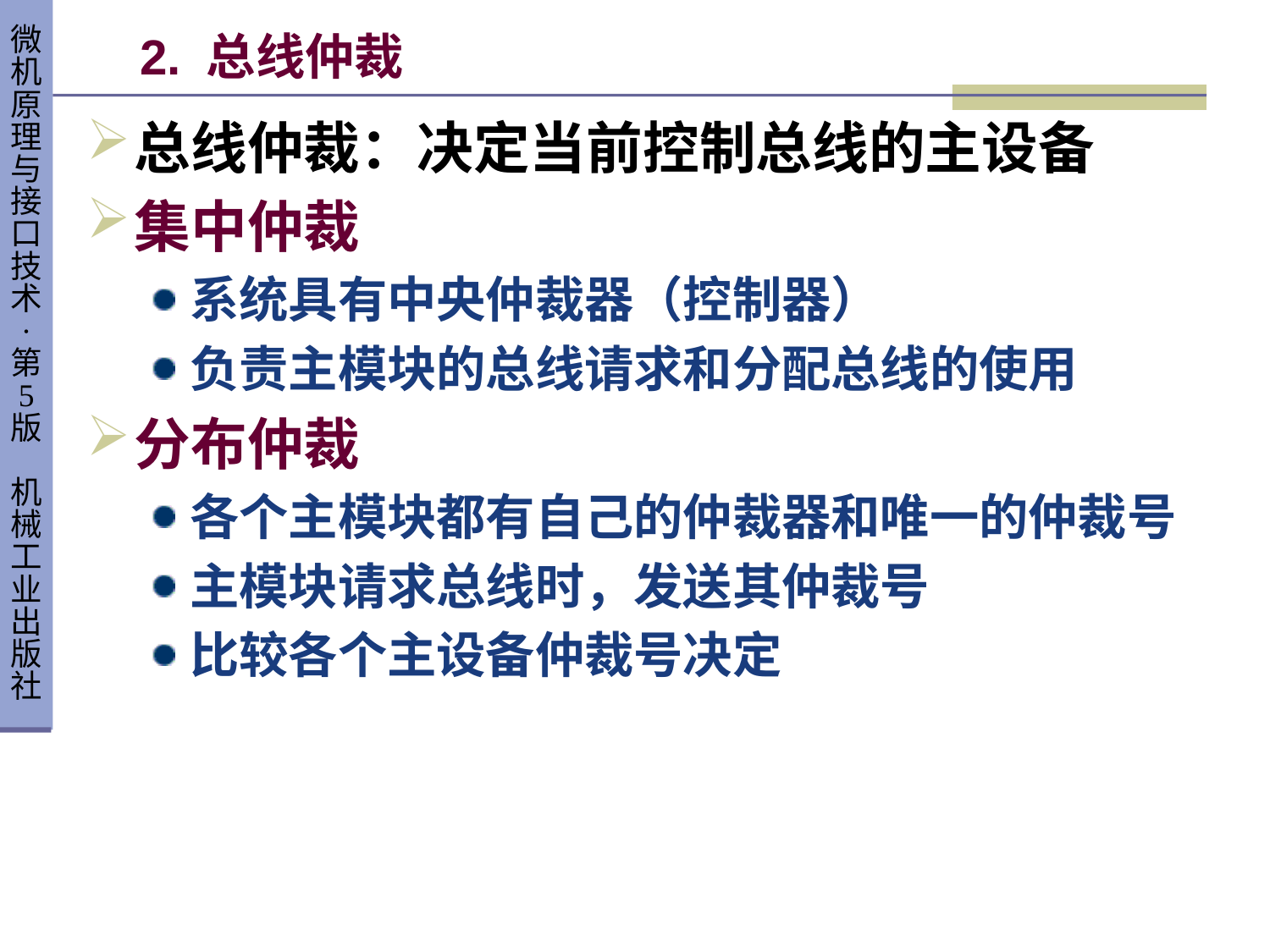

# 2. 总线仲裁
总线仲裁：决定当前控制总线的主设备
集中仲裁
系统具有中央仲裁器（控制器）
负责主模块的总线请求和分配总线的使用
分布仲裁
各个主模块都有自己的仲裁器和唯一的仲裁号
主模块请求总线时，发送其仲裁号
比较各个主设备仲裁号决定